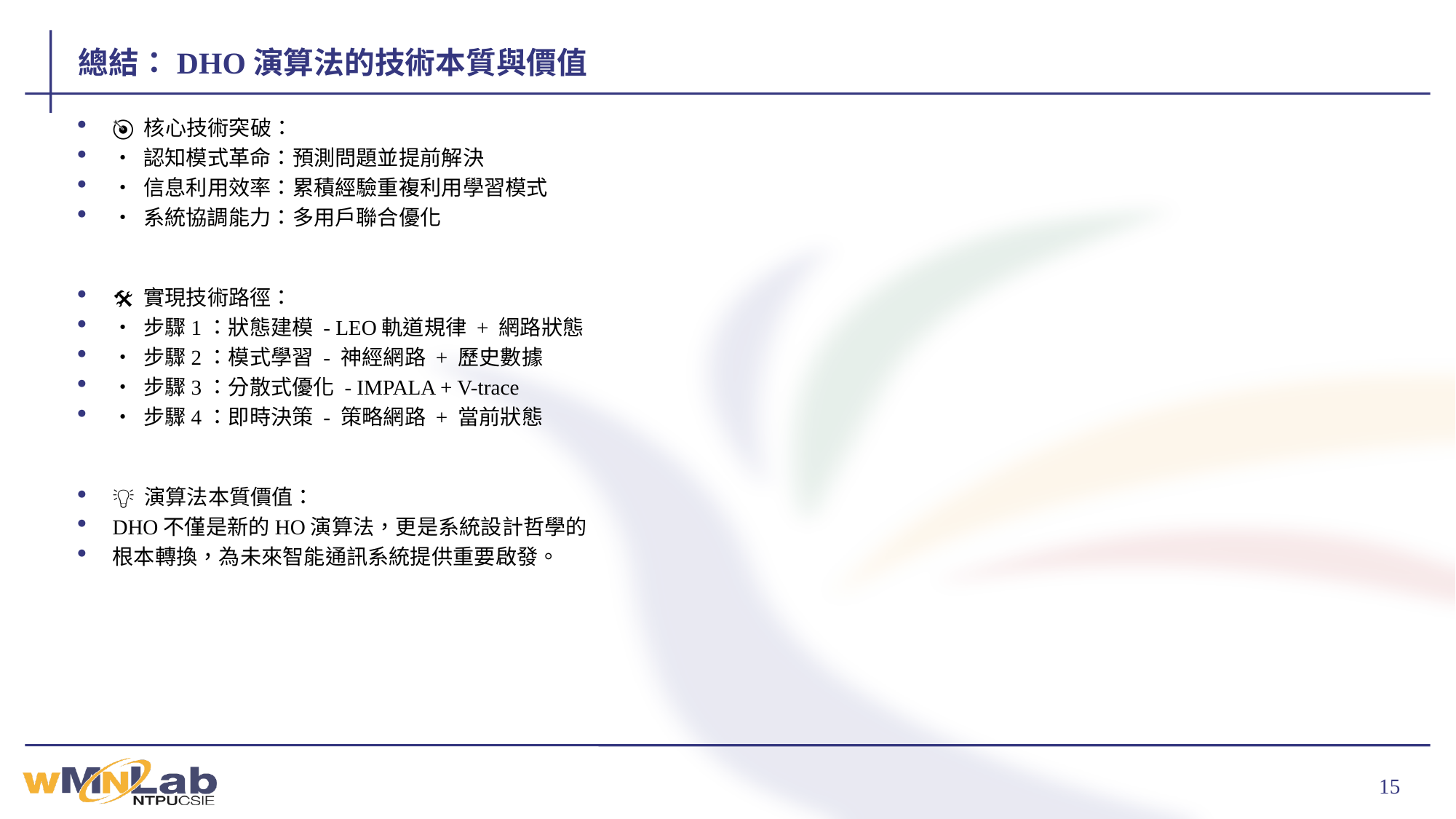

# 總結：DHO演算法的技術本質與價值
🎯 核心技術突破：
• 認知模式革命：預測問題並提前解決
• 信息利用效率：累積經驗重複利用學習模式
• 系統協調能力：多用戶聯合優化

🛠️ 實現技術路徑：
• 步驟1：狀態建模 - LEO軌道規律 + 網路狀態
• 步驟2：模式學習 - 神經網路 + 歷史數據
• 步驟3：分散式優化 - IMPALA + V-trace
• 步驟4：即時決策 - 策略網路 + 當前狀態

💡 演算法本質價值：
DHO不僅是新的HO演算法，更是系統設計哲學的
根本轉換，為未來智能通訊系統提供重要啟發。